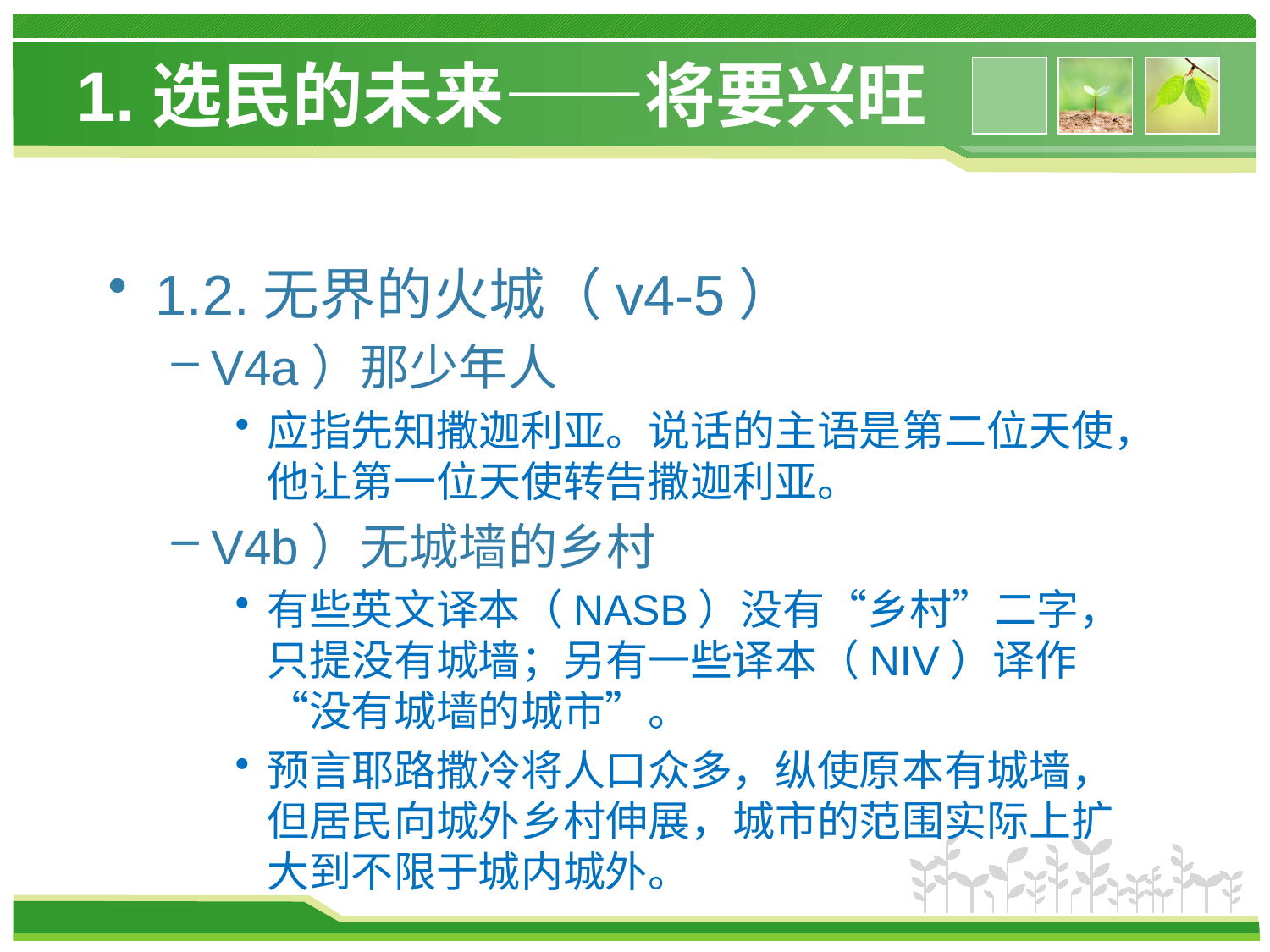

# 1.选民的未来——将要兴旺
1.2.无界的火城（v4-5）
V4a）那少年人
应指先知撒迦利亚。说话的主语是第二位天使，他让第一位天使转告撒迦利亚。
V4b）无城墙的乡村
有些英文译本（NASB）没有“乡村”二字，只提没有城墙；另有一些译本（NIV）译作“没有城墙的城市”。
预言耶路撒冷将人口众多，纵使原本有城墙，但居民向城外乡村伸展，城市的范围实际上扩大到不限于城内城外。